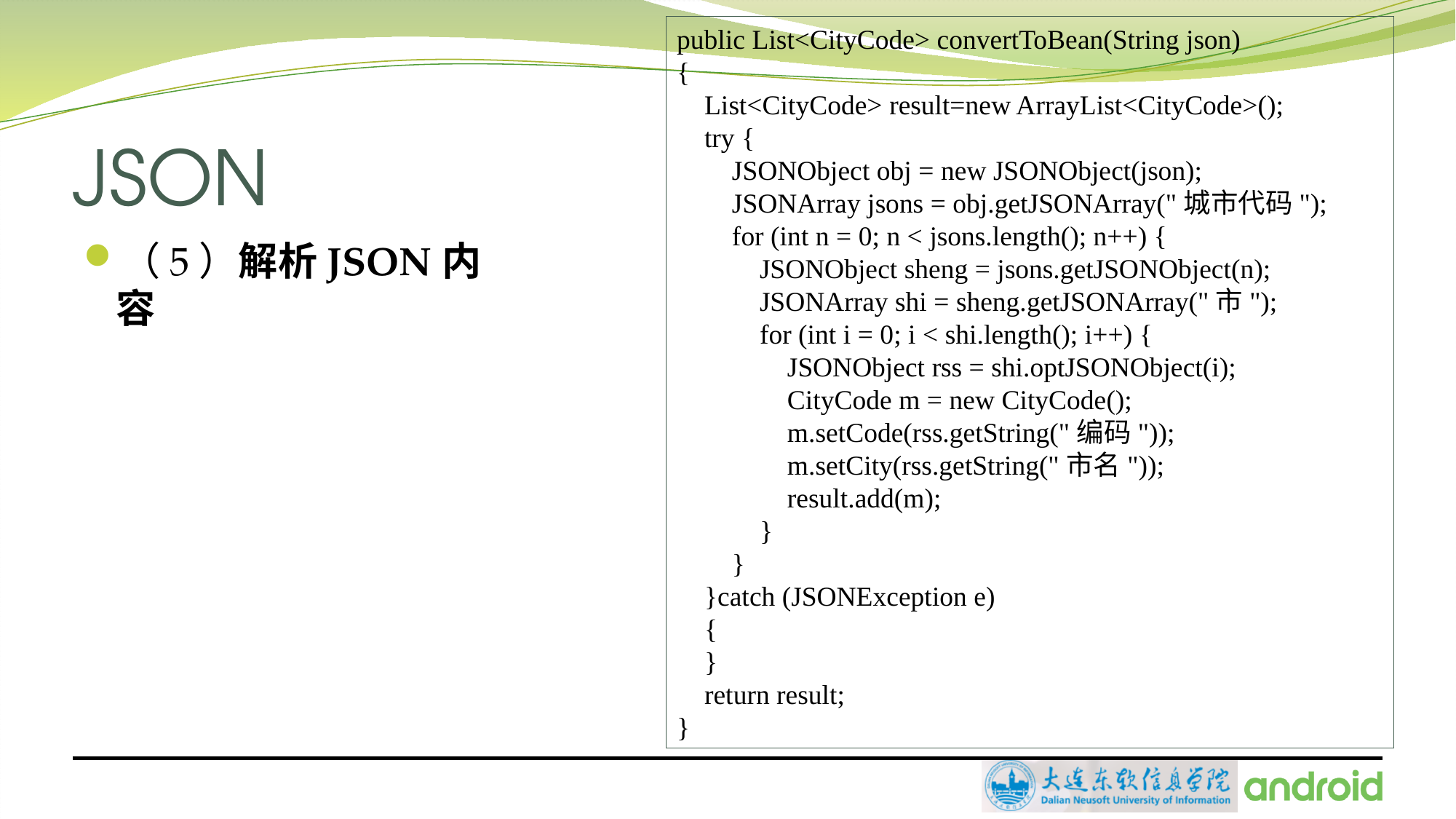

public List<CityCode> convertToBean(String json)
{
    List<CityCode> result=new ArrayList<CityCode>();
    try {
        JSONObject obj = new JSONObject(json);
        JSONArray jsons = obj.getJSONArray("城市代码");
        for (int n = 0; n < jsons.length(); n++) {
            JSONObject sheng = jsons.getJSONObject(n);
            JSONArray shi = sheng.getJSONArray("市");
            for (int i = 0; i < shi.length(); i++) {
                JSONObject rss = shi.optJSONObject(i);
                CityCode m = new CityCode();
                m.setCode(rss.getString("编码"));
                m.setCity(rss.getString("市名"));
                result.add(m);
            }
        }
    }catch (JSONException e)
    {
    }
    return result;
}
# JSON
（5）解析JSON内容